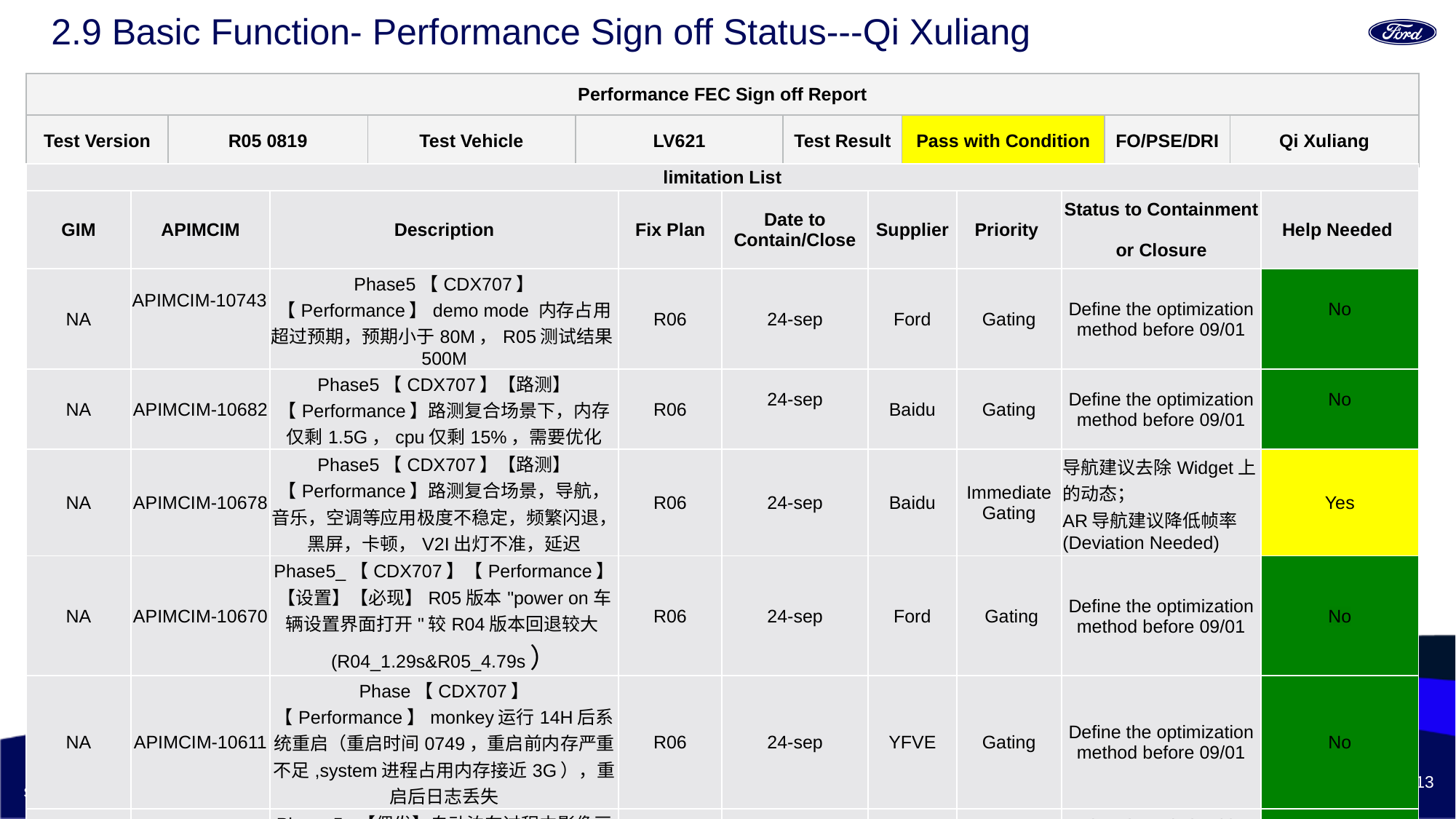

# 2.9 Basic Function- Performance Sign off Status---Qi Xuliang
| Performance FEC Sign off Report |  |  |  |  |  |  |  |
| --- | --- | --- | --- | --- | --- | --- | --- |
| Test Version | R05 0819 | Test Vehicle | LV621 | Test Result | Pass with Condition | FO/PSE/DRI | Qi Xuliang |
| limitation List |  |  |  |  |  |  |  |  |
| --- | --- | --- | --- | --- | --- | --- | --- | --- |
| GIM | APIMCIM | Description | Fix Plan | Date to Contain/Close | Supplier | Priority | Status to Containment or Closure | Help Needed |
| NA | APIMCIM-10743 | Phase5【CDX707】【Performance】demo mode 内存占用超过预期，预期小于80M，R05测试结果500M | R06 | 24-sep | Ford | Gating | Define the optimization method before 09/01 | No |
| NA | APIMCIM-10682 | Phase5【CDX707】【路测】【Performance】路测复合场景下，内存仅剩1.5G，cpu仅剩15%，需要优化 | R06 | 24-sep | Baidu | Gating | Define the optimization method before 09/01 | No |
| NA | APIMCIM-10678 | Phase5【CDX707】【路测】【Performance】路测复合场景，导航，音乐，空调等应用极度不稳定，频繁闪退，黑屏，卡顿，V2I出灯不准，延迟 | R06 | 24-sep | Baidu | Immediate Gating | 导航建议去除Widget上的动态； AR导航建议降低帧率(Deviation Needed) | Yes |
| NA | APIMCIM-10670 | Phase5\_【CDX707】【Performance】【设置】【必现】R05版本"power on车辆设置界面打开"较R04版本回退较大(R04\_1.29s&R05\_4.79s） | R06 | 24-sep | Ford | Gating | Define the optimization method before 09/01 | No |
| NA | APIMCIM-10611 | Phase【CDX707】【Performance】monkey运行14H后系统重启（重启时间0749，重启前内存严重不足,system进程占用内存接近3G），重启后日志丢失 | R06 | 24-sep | YFVE | Gating | Define the optimization method before 09/01 | No |
| NA | APIMCIM-10153 | Phase 5: 【偶发】自动泊车过程中影像画面延迟，卡滞明显 | R06 | 24-sep | Inhouse | Gating | Already optimized in R05 HF, will fix it in R06. | No |